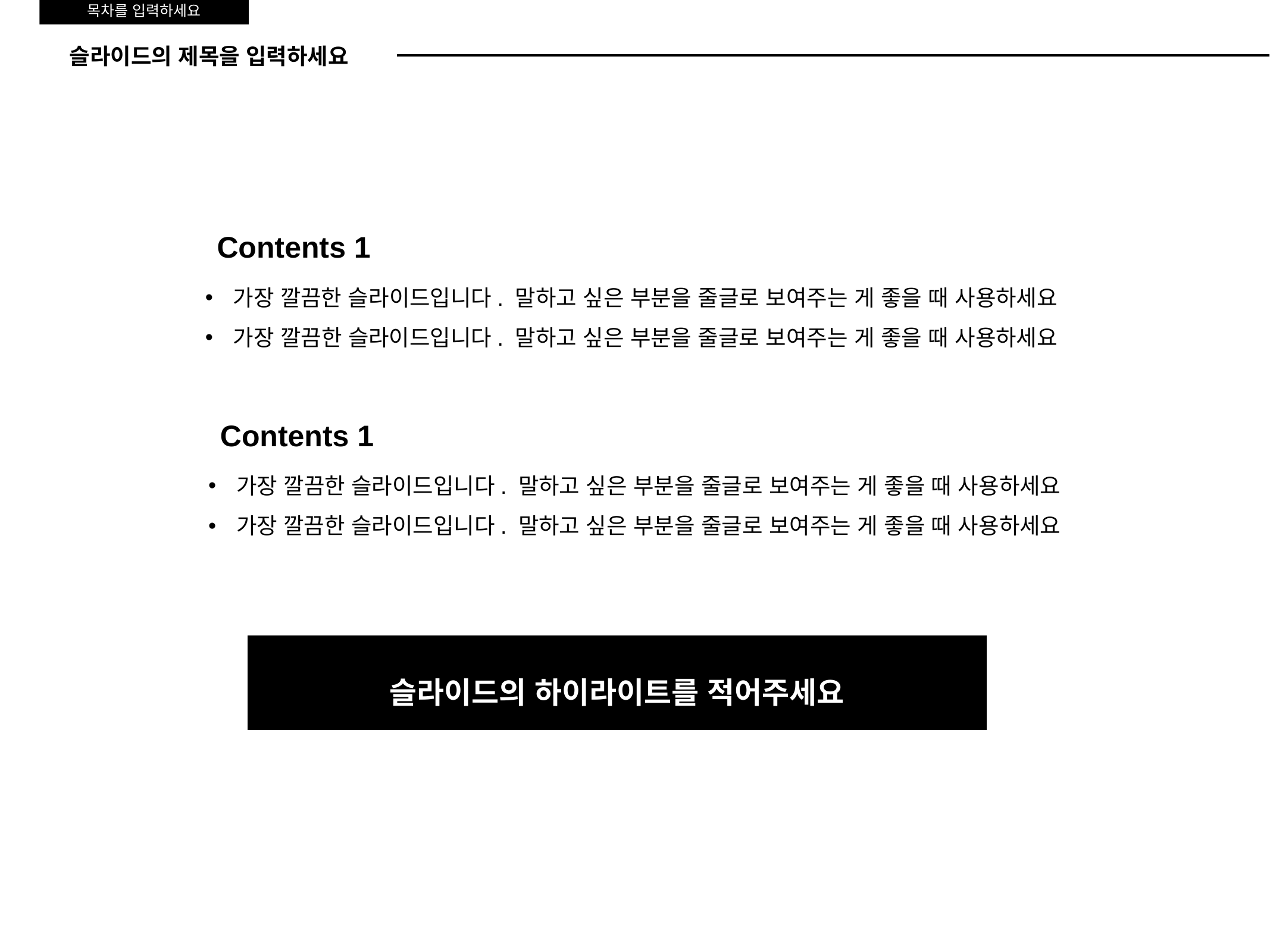

목차를 입력하세요
슬라이드의 제목을 입력하세요

Contents 1
가장 깔끔한 슬라이드입니다. 말하고 싶은 부분을 줄글로 보여주는 게 좋을 때 사용하세요
가장 깔끔한 슬라이드입니다. 말하고 싶은 부분을 줄글로 보여주는 게 좋을 때 사용하세요
Contents 1
가장 깔끔한 슬라이드입니다. 말하고 싶은 부분을 줄글로 보여주는 게 좋을 때 사용하세요
가장 깔끔한 슬라이드입니다. 말하고 싶은 부분을 줄글로 보여주는 게 좋을 때 사용하세요

슬라이드의 하이라이트를 적어주세요